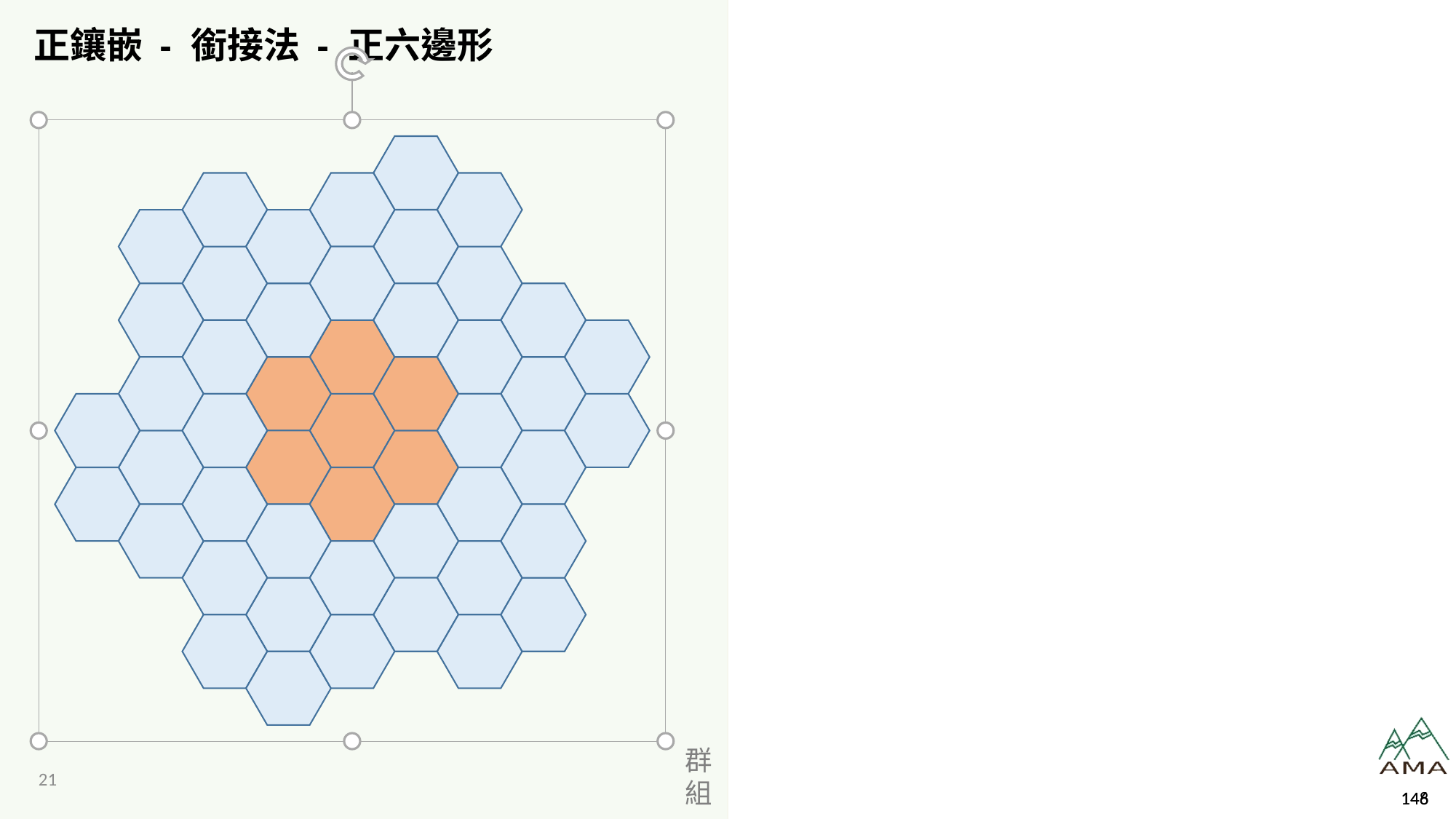

# 正鑲嵌 - 銜接法 - 正六邊形

群組
146
148